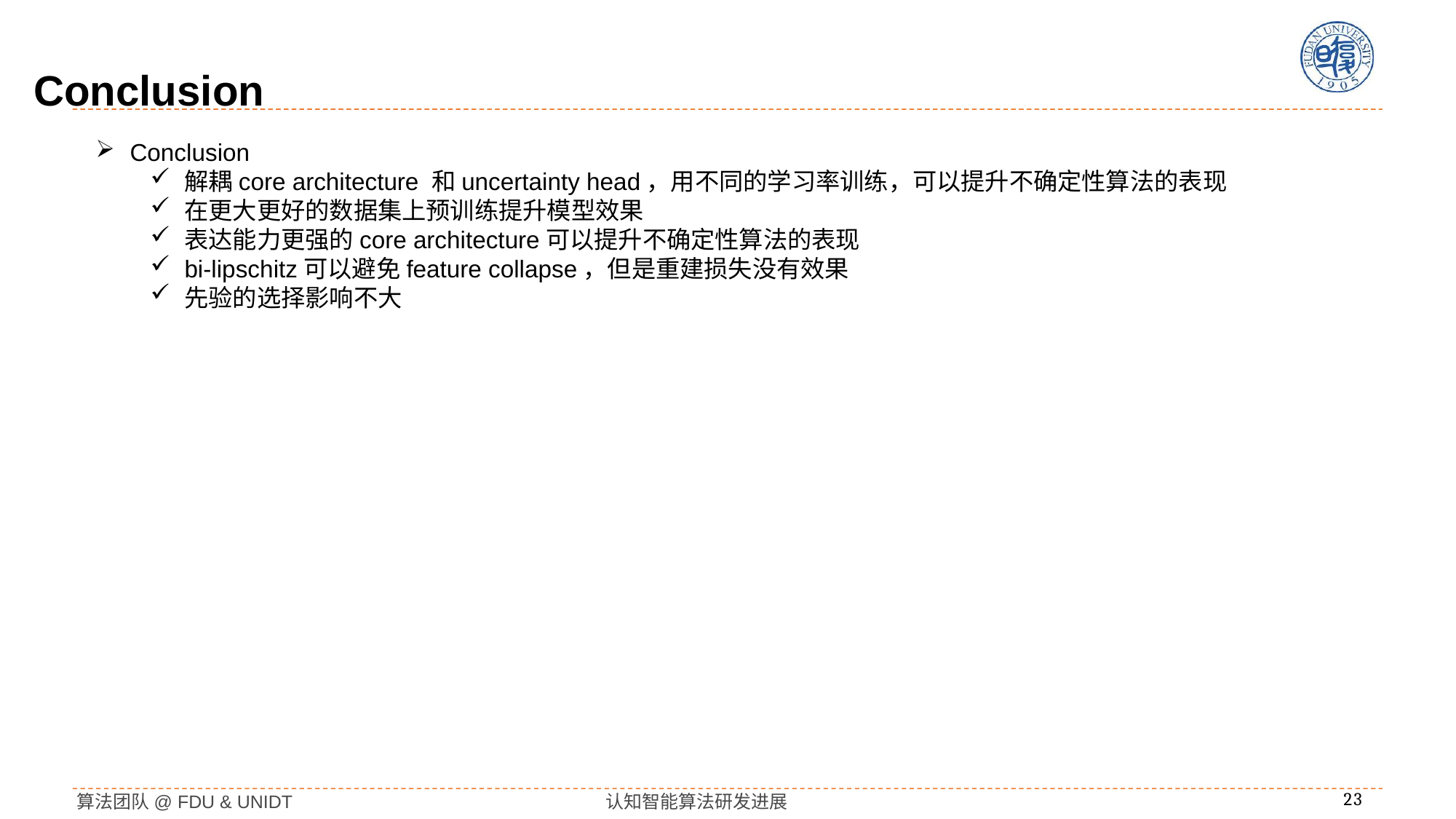

Conclusion
Conclusion
解耦core architecture 和uncertainty head，用不同的学习率训练，可以提升不确定性算法的表现
在更大更好的数据集上预训练提升模型效果
表达能力更强的core architecture可以提升不确定性算法的表现
bi-lipschitz可以避免feature collapse，但是重建损失没有效果
先验的选择影响不大